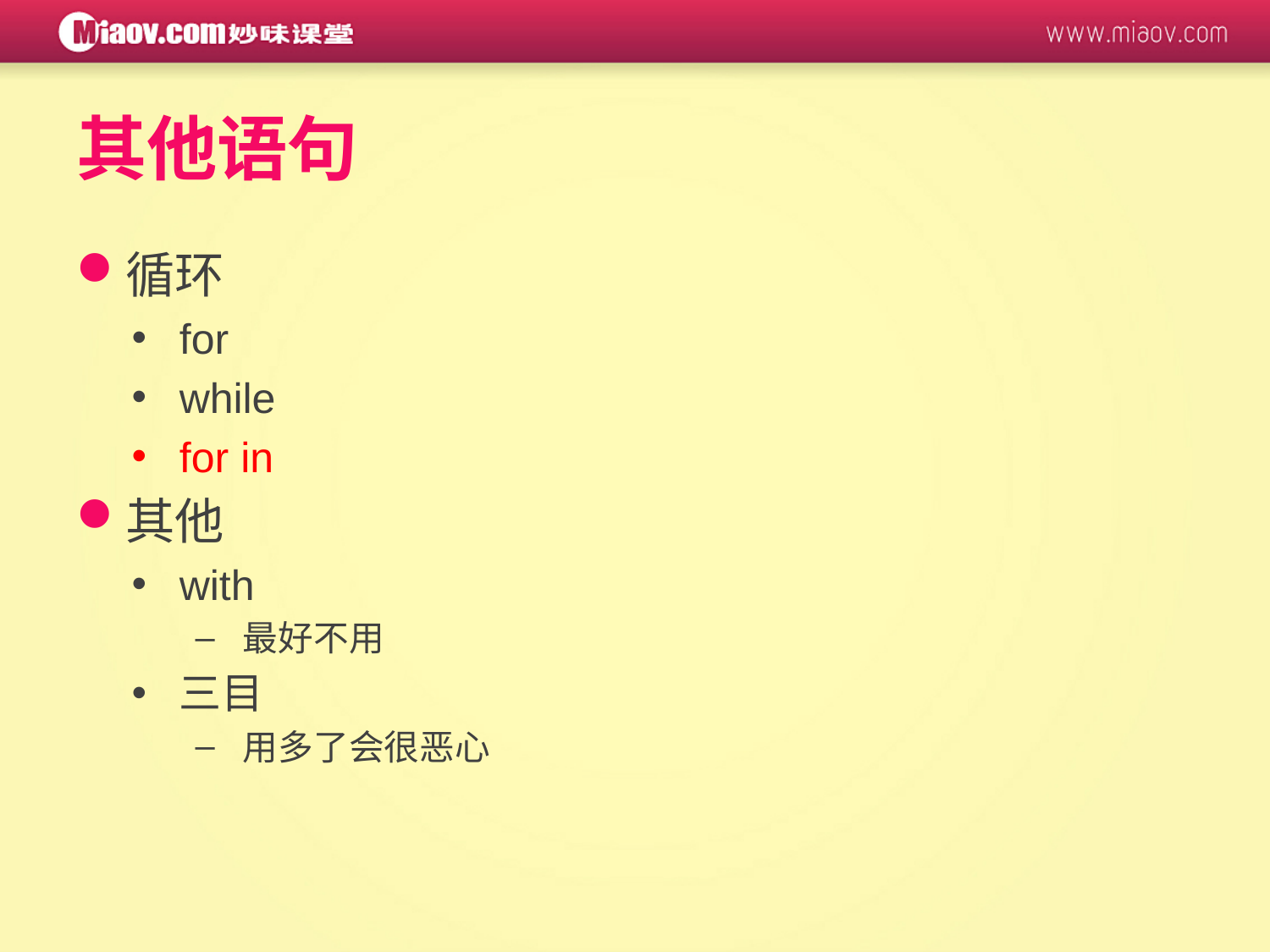

# 其他语句
循环
for
while
for in
其他
with
最好不用
三目
用多了会很恶心